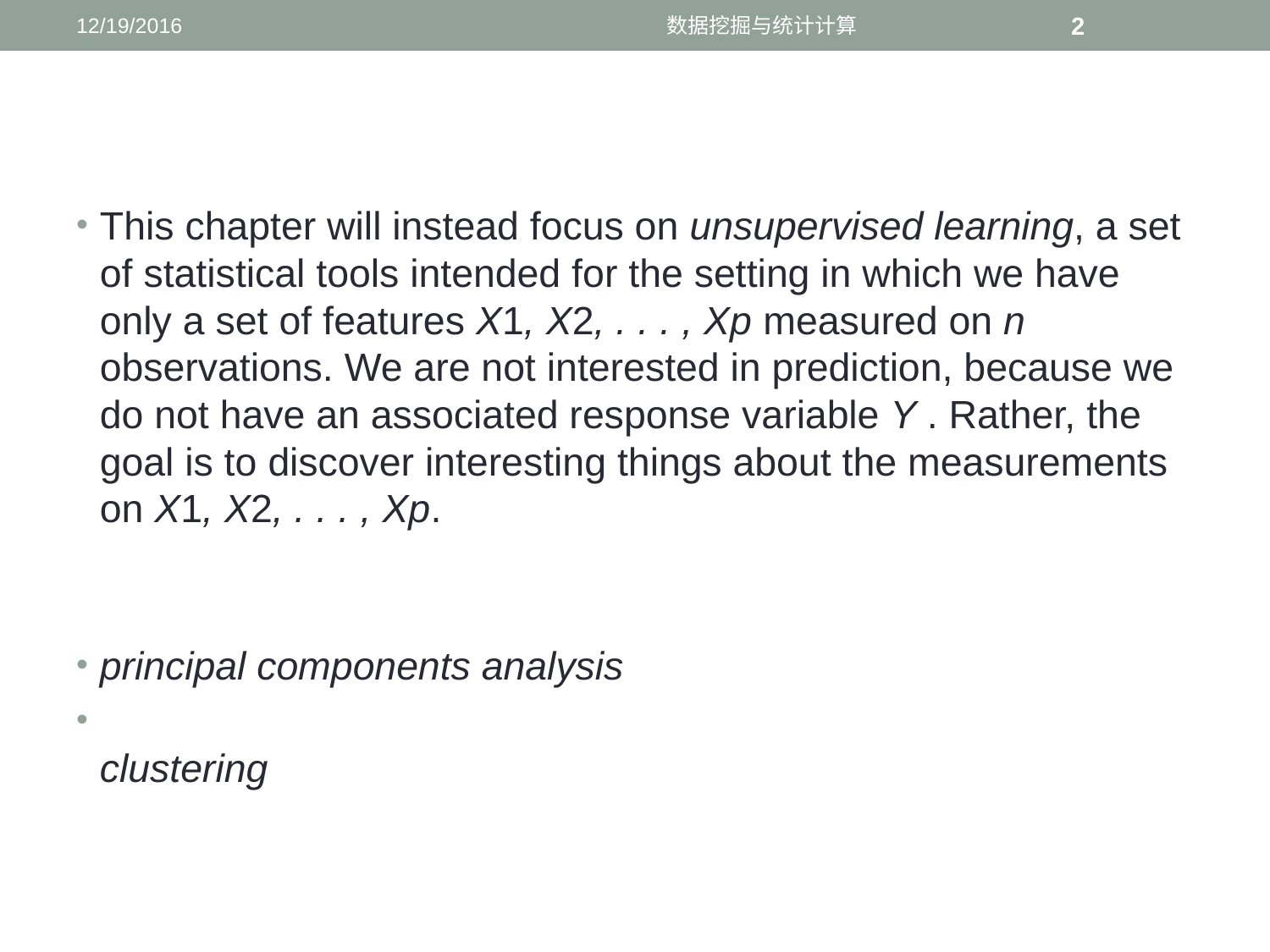

12/19/2016
数据挖掘与统计计算
2
This chapter will instead focus on unsupervised learning, a set of statistical tools intended for the setting in which we have only a set of features X1, X2, . . . , Xp measured on n observations. We are not interested in prediction, because we do not have an associated response variable Y . Rather, the goal is to discover interesting things about the measurements on X1, X2, . . . , Xp.

principal components analysis
clustering